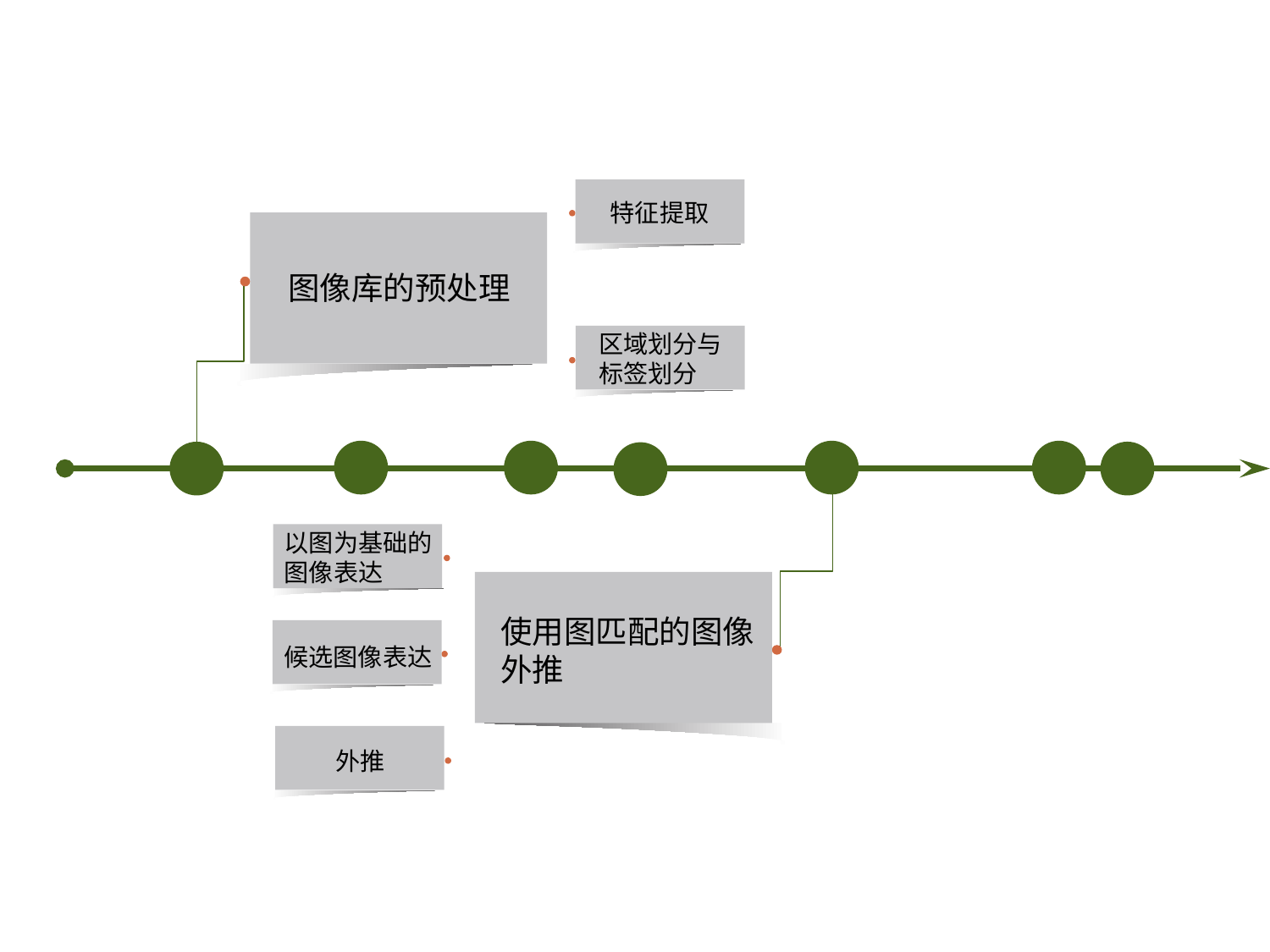

特征提取

图像库的预处理
点击添加文本

区域划分与
标签划分

点击添加文本

以图为基础的
图像表达

点击添加文本

使用图匹配的图像
外推

候选图像表达

外推

点击添加文本